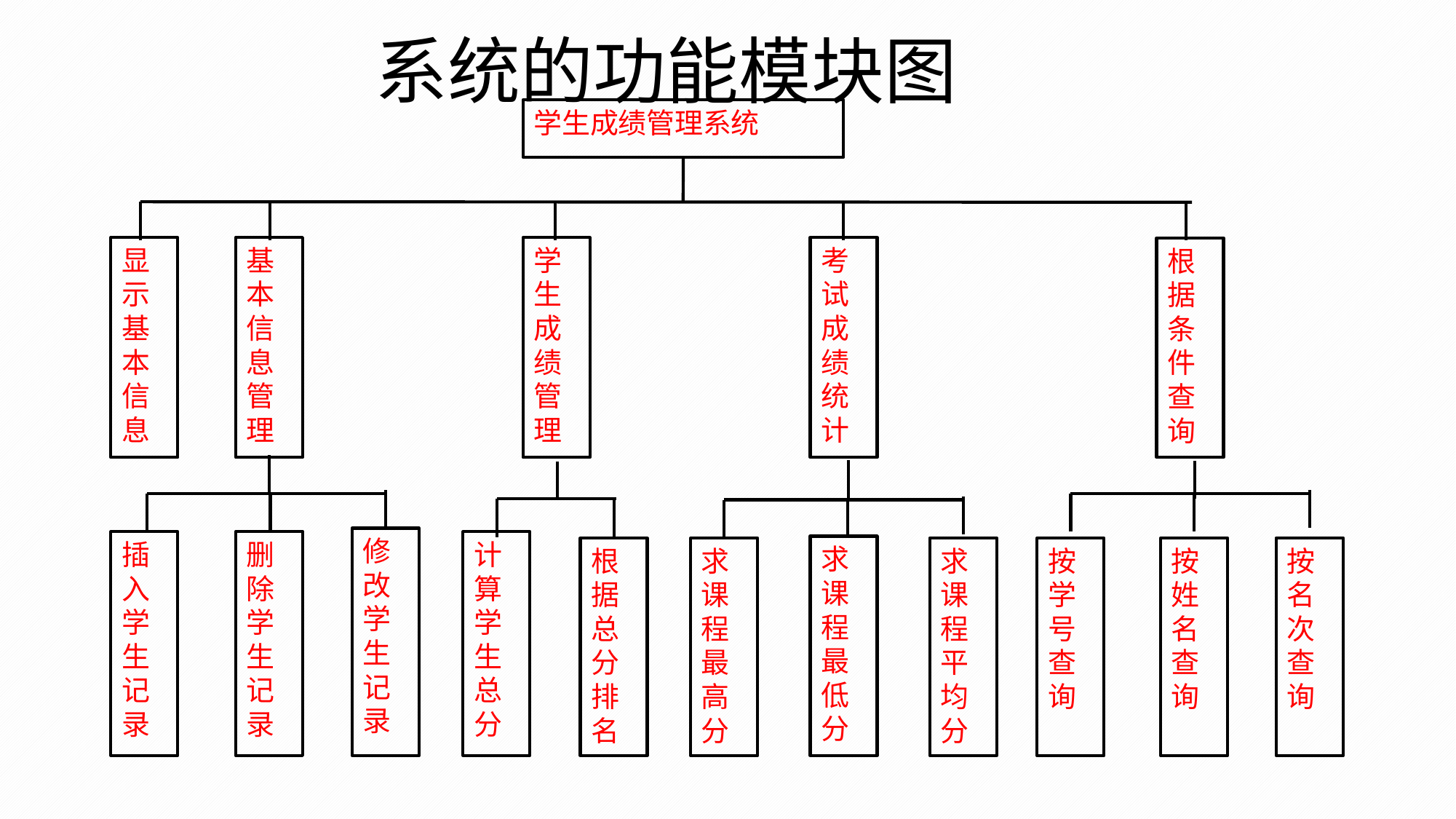

系统的功能模块图
学生成绩管理系统
基本信息管理
学生成绩管理
考试成绩统计
显示基本信息
根据条件查询
修改学生记录
插入学生记录
删除学生记录
计算学生总分
求课程最低分
根据总分排名
求课程最高分
求课程平均分
按学号查询
按姓名查询
按名次查询